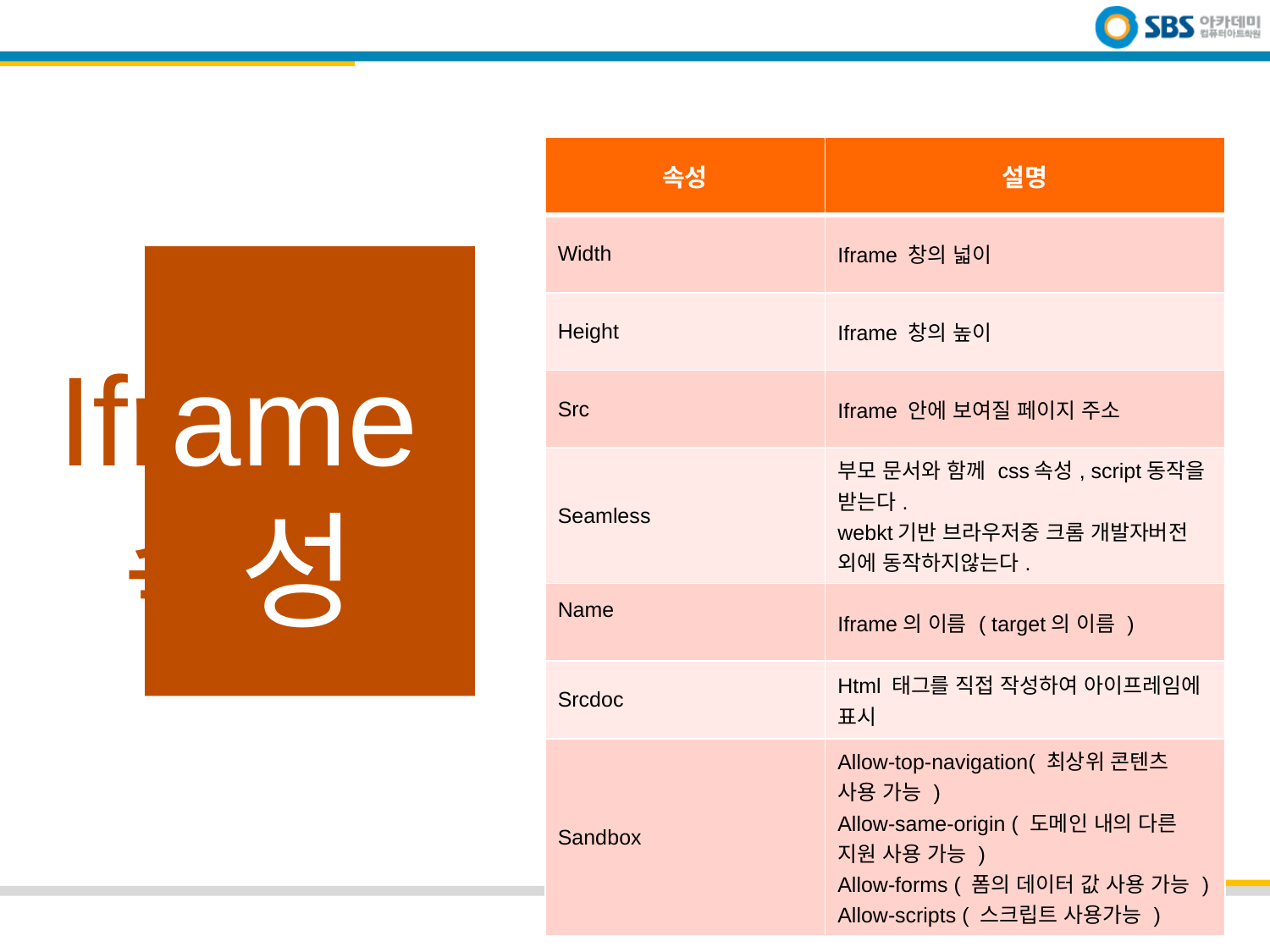

| 속성 | 설명 |
| --- | --- |
| Width | Iframe 창의 넓이 |
| Height | Iframe 창의 높이 |
| Src | Iframe 안에 보여질 페이지 주소 |
| Seamless | 부모 문서와 함께 css속성, script동작을 받는다. webkt기반 브라우저중 크롬 개발자버전 외에 동작하지않는다. |
| Name | Iframe의 이름 ( target의 이름 ) |
| Srcdoc | Html 태그를 직접 작성하여 아이프레임에 표시 |
| Sandbox | Allow-top-navigation( 최상위 콘텐츠 사용 가능 ) Allow-same-origin ( 도메인 내의 다른 지원 사용 가능 ) Allow-forms ( 폼의 데이터 값 사용 가능 ) Allow-scripts ( 스크립트 사용가능 ) |

# Iframe 속성
SBS ACADEMY
3